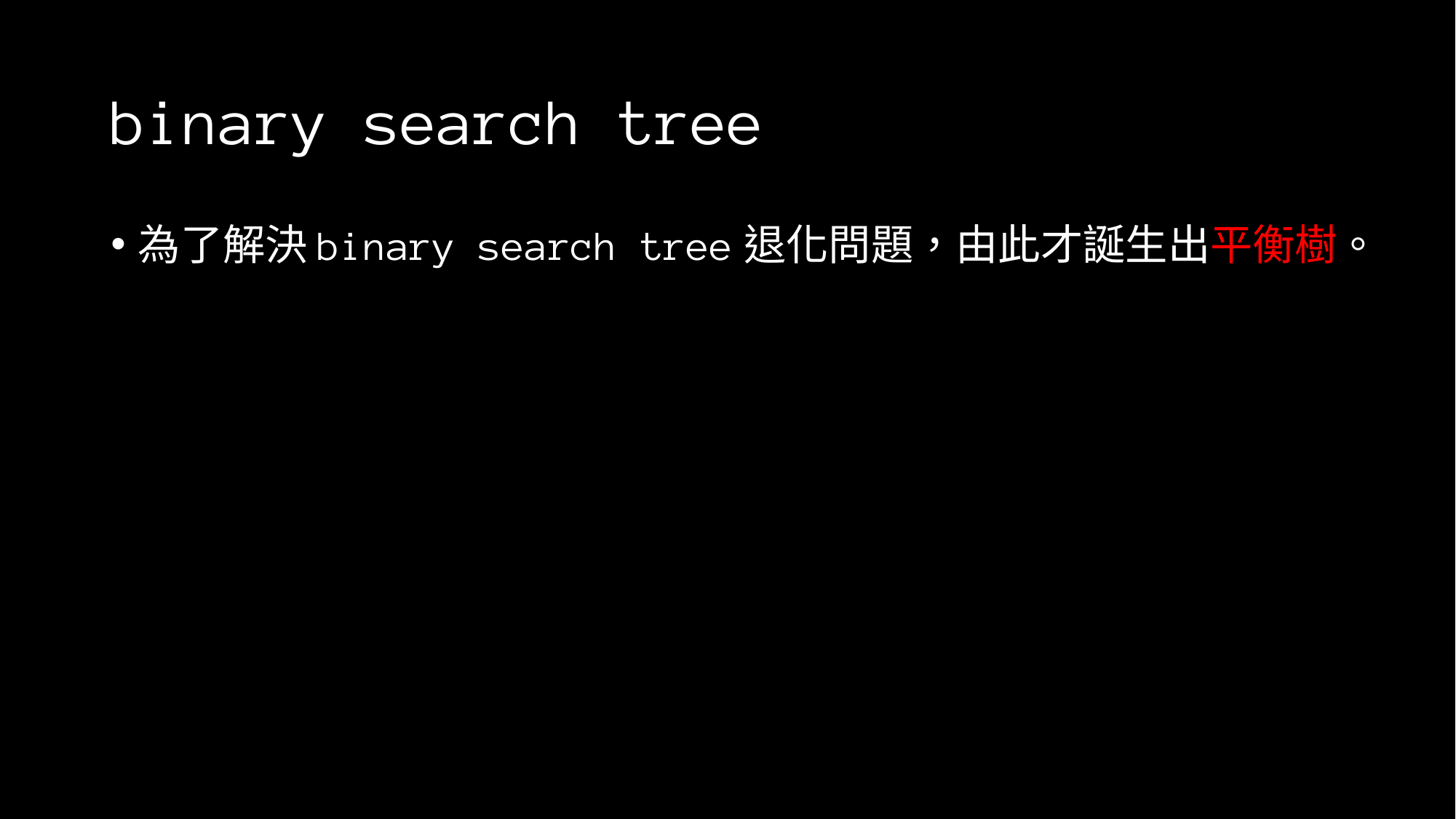

# binary search tree
為了解決binary search tree退化問題，由此才誕生出平衡樹。